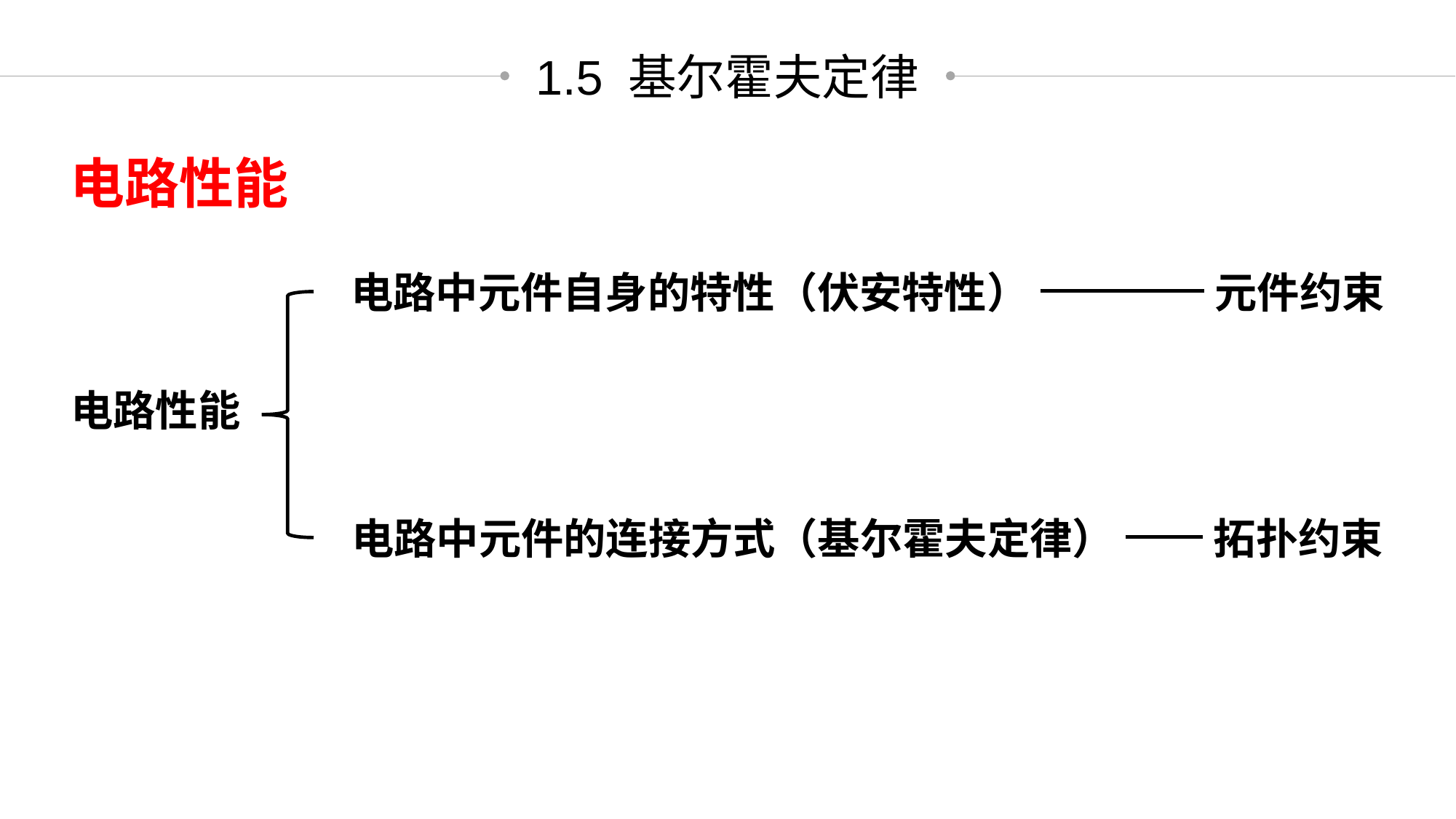

1.5 基尔霍夫定律
电路性能
电路中元件自身的特性（伏安特性）
元件约束

电路性能
电路中元件的连接方式（基尔霍夫定律）
拓扑约束